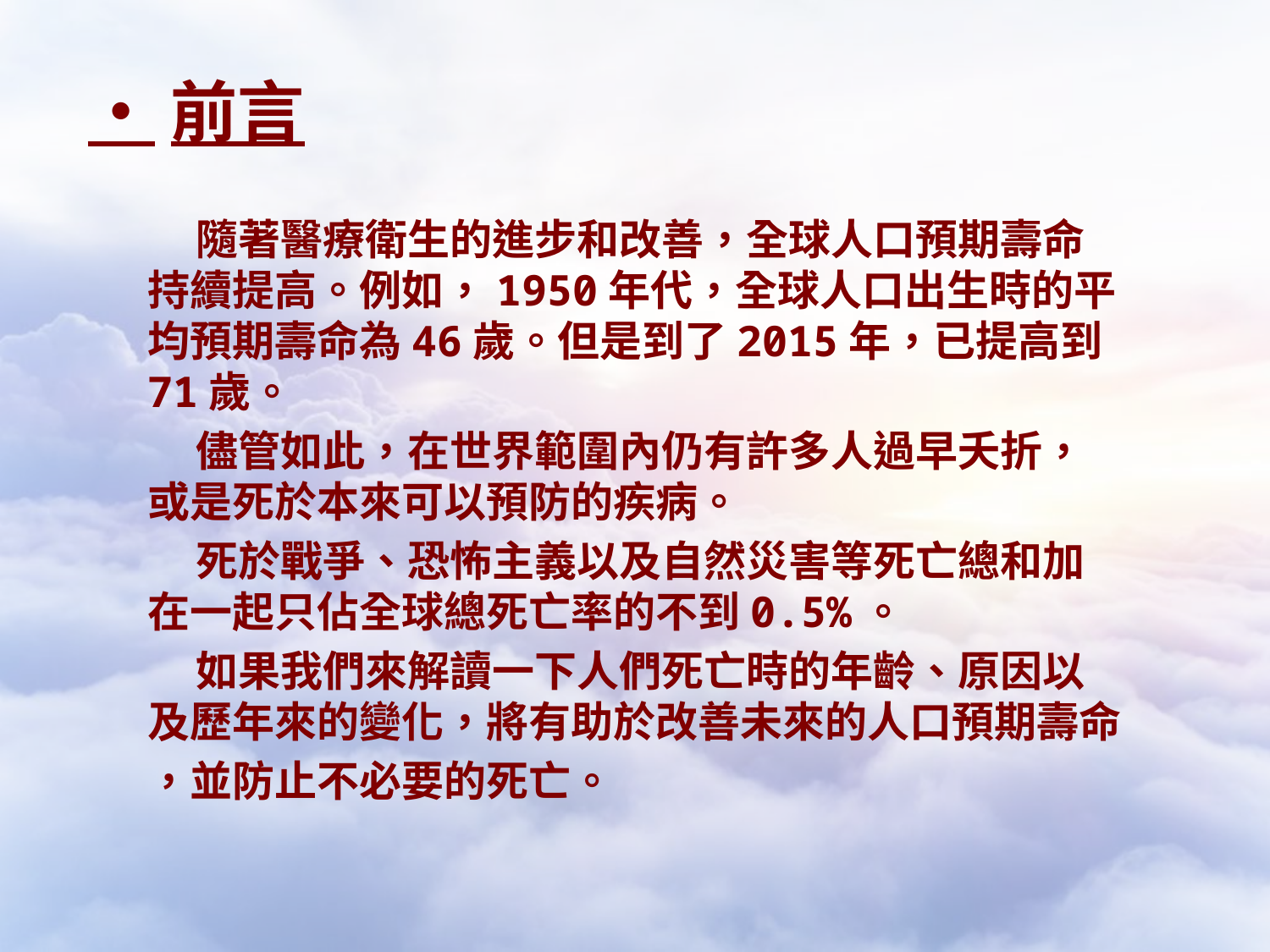

# •前言
    隨著醫療衛生的進步和改善，全球人口預期壽命持續提高。例如，1950年代，全球人口出生時的平均預期壽命為46歲。但是到了2015年，已提高到71歲。
    儘管如此，在世界範圍內仍有許多人過早夭折，或是死於本來可以預防的疾病。
    死於戰爭、恐怖主義以及自然災害等死亡總和加在一起只佔全球總死亡率的不到0.5%。
    如果我們來解讀一下人們死亡時的年齡、原因以及歷年來的變化，將有助於改善未來的人口預期壽命
，並防止不必要的死亡。